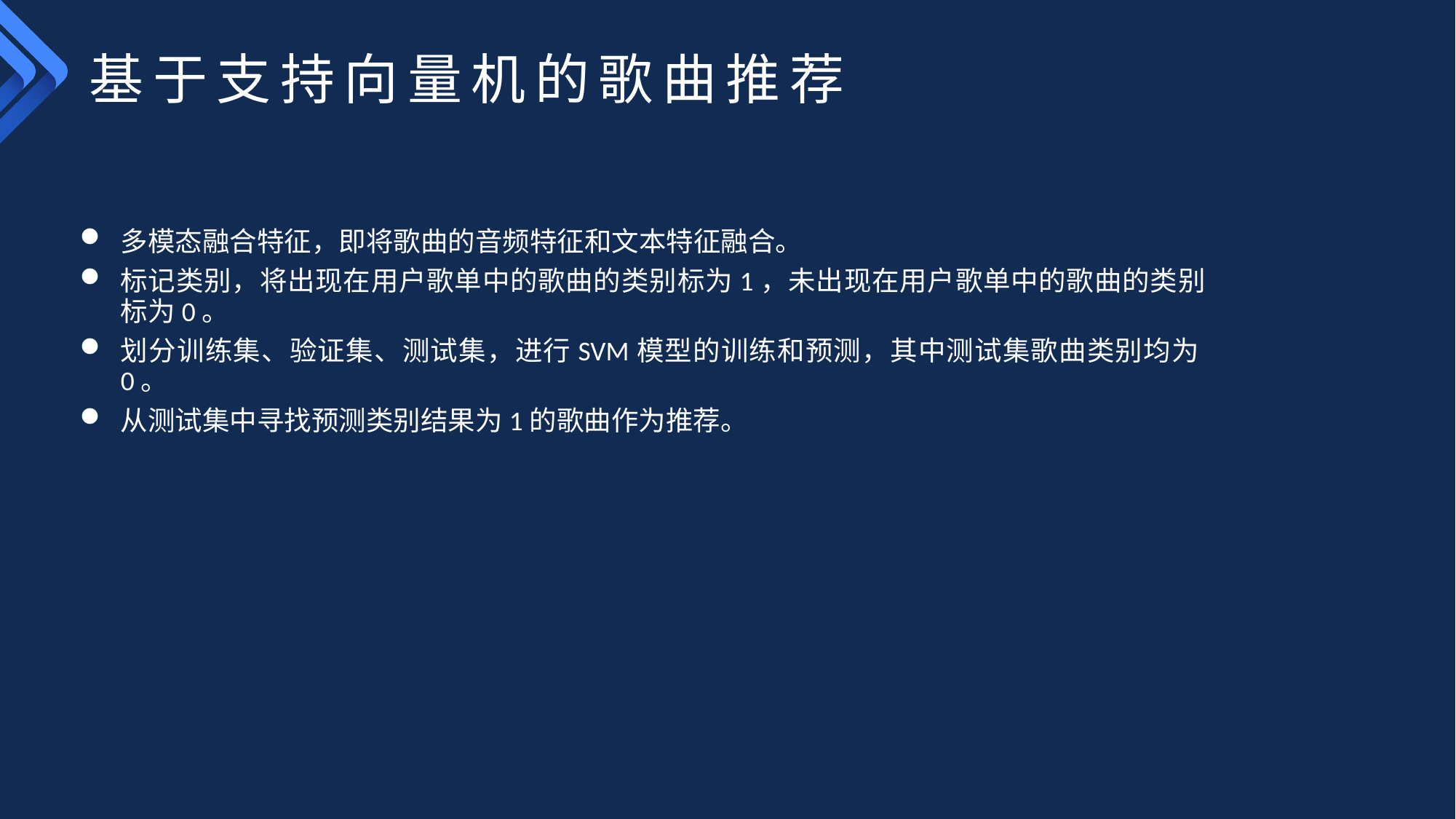

# 基于支持向量机的歌曲推荐
多模态融合特征，即将歌曲的音频特征和文本特征融合。
标记类别，将出现在用户歌单中的歌曲的类别标为1，未出现在用户歌单中的歌曲的类别标为0。
划分训练集、验证集、测试集，进行SVM模型的训练和预测，其中测试集歌曲类别均为0。
从测试集中寻找预测类别结果为1的歌曲作为推荐。